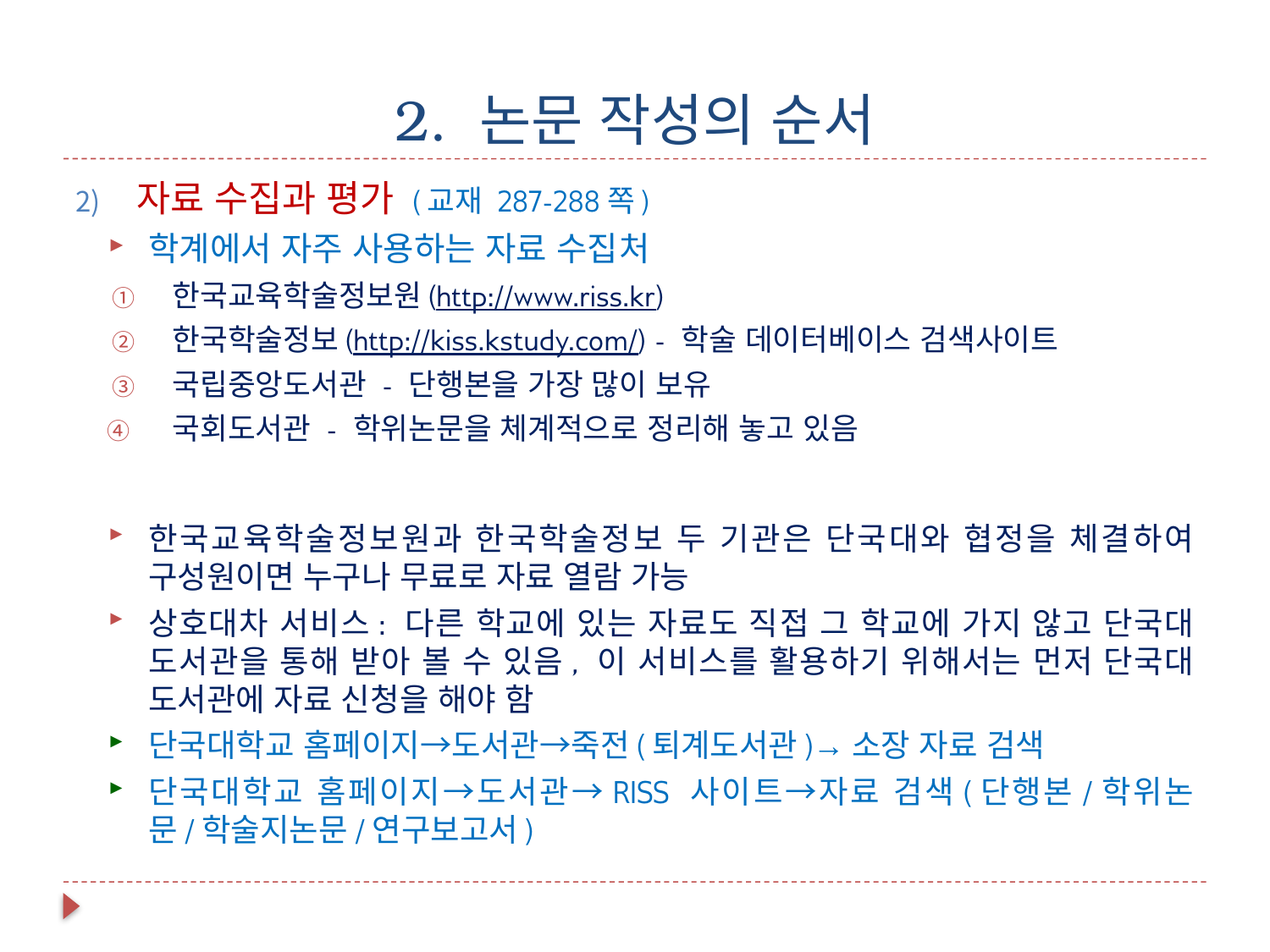

# 2. 논문 작성의 순서
자료 수집과 평가 (교재 287-288쪽)
학계에서 자주 사용하는 자료 수집처
한국교육학술정보원(http://www.riss.kr)
한국학술정보(http://kiss.kstudy.com/) - 학술 데이터베이스 검색사이트
국립중앙도서관 - 단행본을 가장 많이 보유
국회도서관 - 학위논문을 체계적으로 정리해 놓고 있음

한국교육학술정보원과 한국학술정보 두 기관은 단국대와 협정을 체결하여 구성원이면 누구나 무료로 자료 열람 가능
상호대차 서비스: 다른 학교에 있는 자료도 직접 그 학교에 가지 않고 단국대 도서관을 통해 받아 볼 수 있음, 이 서비스를 활용하기 위해서는 먼저 단국대 도서관에 자료 신청을 해야 함
단국대학교 홈페이지→도서관→죽전(퇴계도서관)→소장 자료 검색
단국대학교 홈페이지→도서관→RISS 사이트→자료 검색(단행본/학위논문/학술지논문/연구보고서)